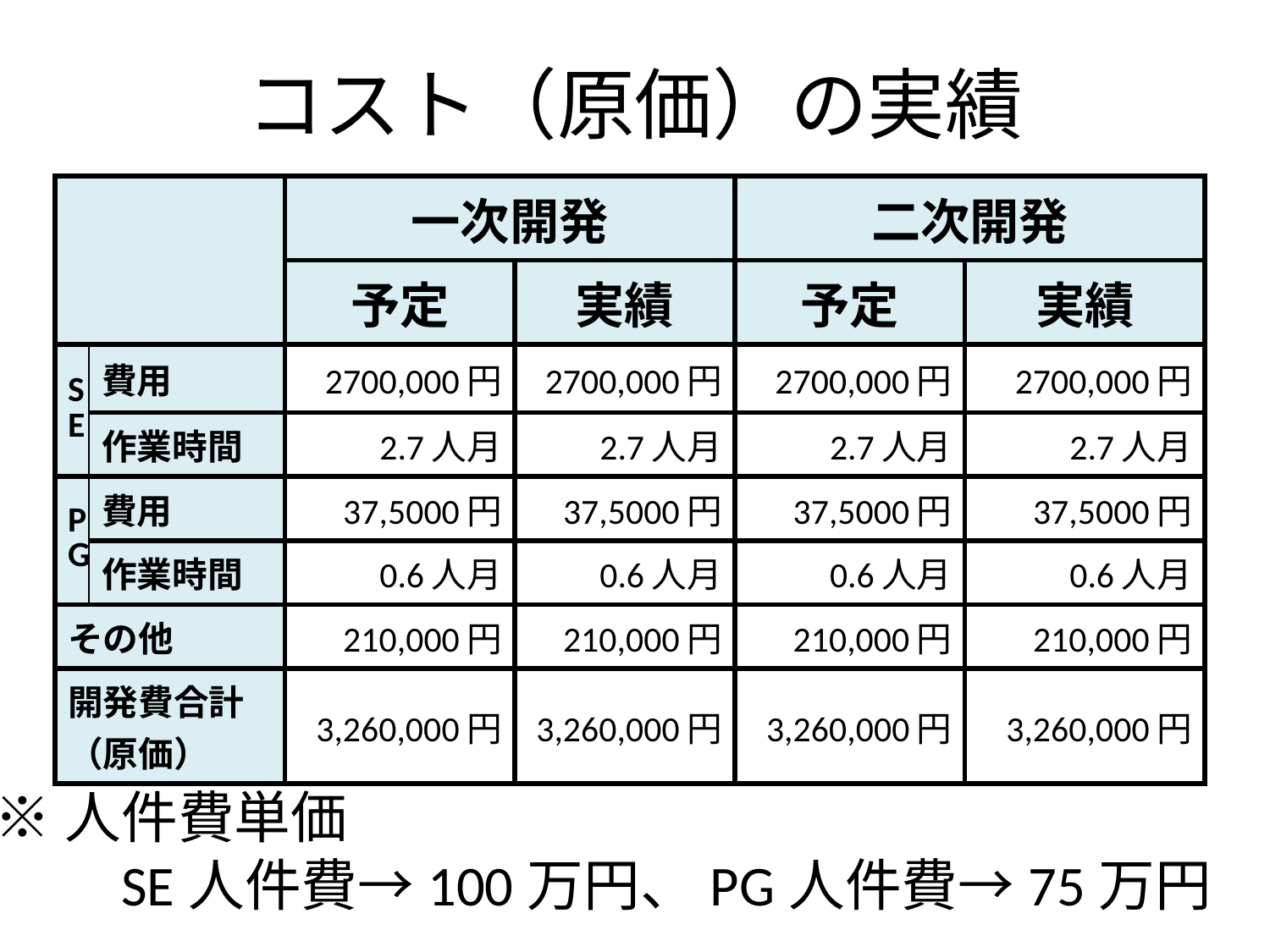

# コスト（原価）の実績
|  |  | 一次開発 |  | 二次開発 |  |
| --- | --- | --- | --- | --- | --- |
|  |  | 予定 | 実績 | 予定 | 実績 |
| SE | 費用 | 2700,000円 | 2700,000円 | 2700,000円 | 2700,000円 |
|  | 作業時間 | 2.7人月 | 2.7人月 | 2.7人月 | 2.7人月 |
| PG | 費用 | 37,5000円 | 37,5000円 | 37,5000円 | 37,5000円 |
|  | 作業時間 | 0.6人月 | 0.6人月 | 0.6人月 | 0.6人月 |
| その他 |  | 210,000円 | 210,000円 | 210,000円 | 210,000円 |
| 開発費合計（原価） |  | 3,260,000円 | 3,260,000円 | 3,260,000円 | 3,260,000円 |
※人件費単価
　　SE人件費→100万円、PG人件費→75万円